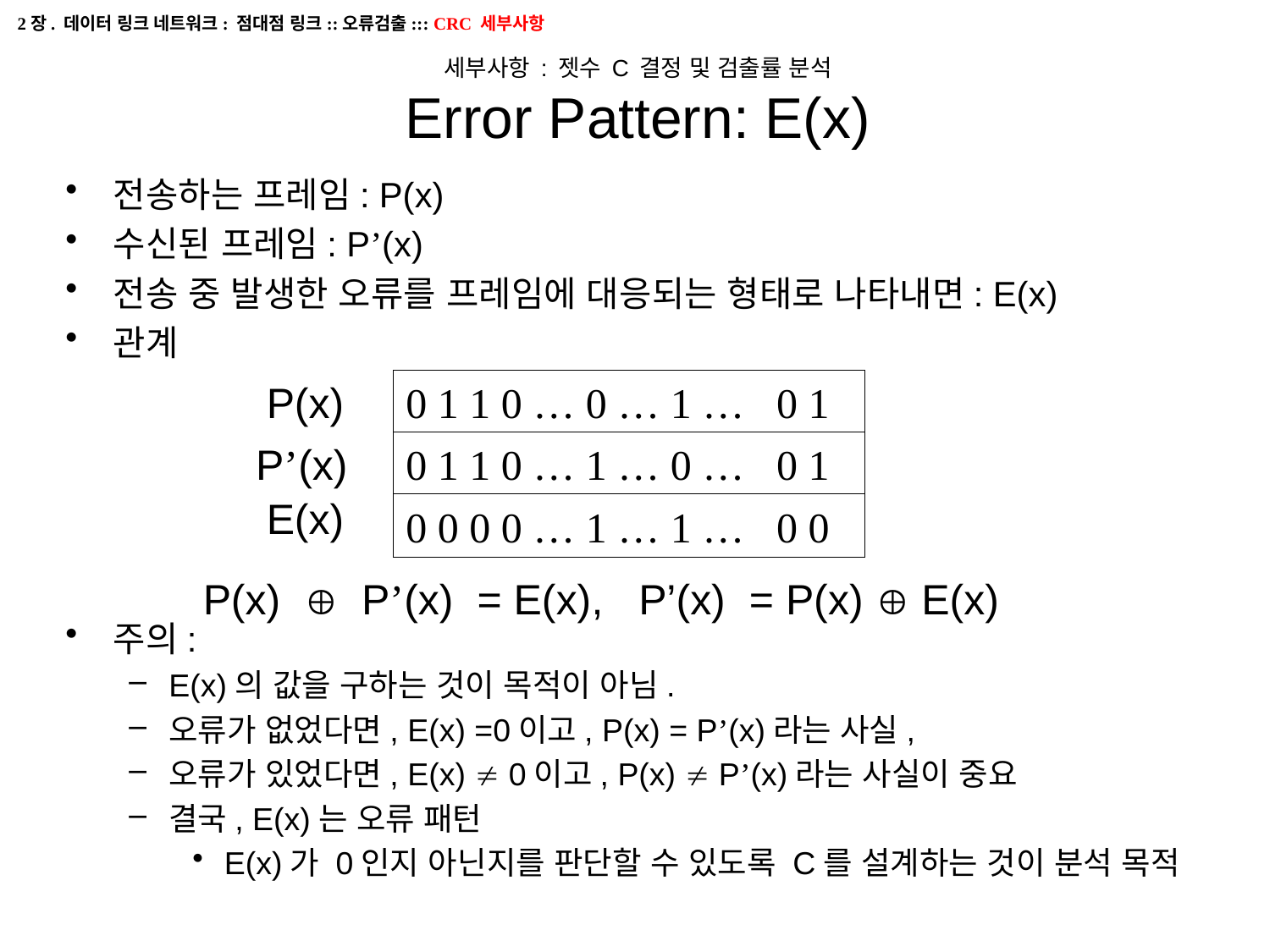

2장. 데이터 링크 네트워크: 점대점 링크::오류검출::: CRC 세부사항
# 세부사항 : 젯수 C 결정 및 검출률 분석 Error Pattern: E(x)
전송하는 프레임: P(x)
수신된 프레임: P’(x)
전송 중 발생한 오류를 프레임에 대응되는 형태로 나타내면: E(x)
관계

주의:
E(x)의 값을 구하는 것이 목적이 아님.
오류가 없었다면, E(x) =0이고, P(x) = P’(x)라는 사실,
오류가 있었다면, E(x) ≠ 0이고, P(x) ≠ P’(x)라는 사실이 중요
결국, E(x)는 오류 패턴
E(x)가 0인지 아닌지를 판단할 수 있도록 C를 설계하는 것이 분석 목적
P(x)
0 1 1 0 … 0 … 1 …   0 1
P’(x)
0 1 1 0 … 1 … 0 …   0 1
E(x)
0 0 0 0 … 1 … 1 …   0 0
P(x)  ⊕  P’(x)  = E(x),   P’(x)  = P(x) ⊕ E(x)